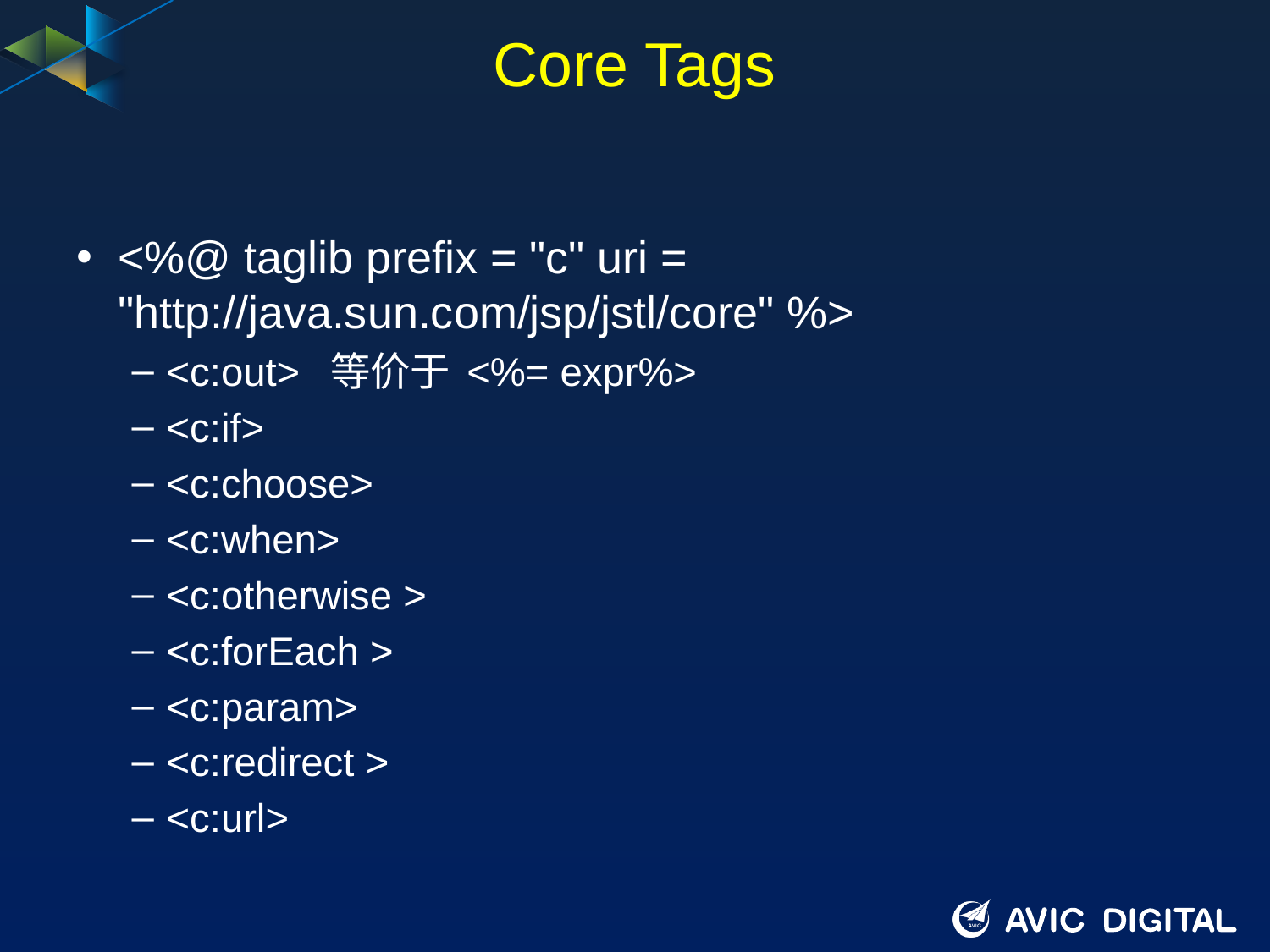

# Core Tags
<%@ taglib prefix = "c" uri = "http://java.sun.com/jsp/jstl/core" %>
<c:out>  等价于 <%= expr%>
<c:if>
<c:choose>
<c:when>
<c:otherwise >
<c:forEach >
<c:param>
<c:redirect >
<c:url>